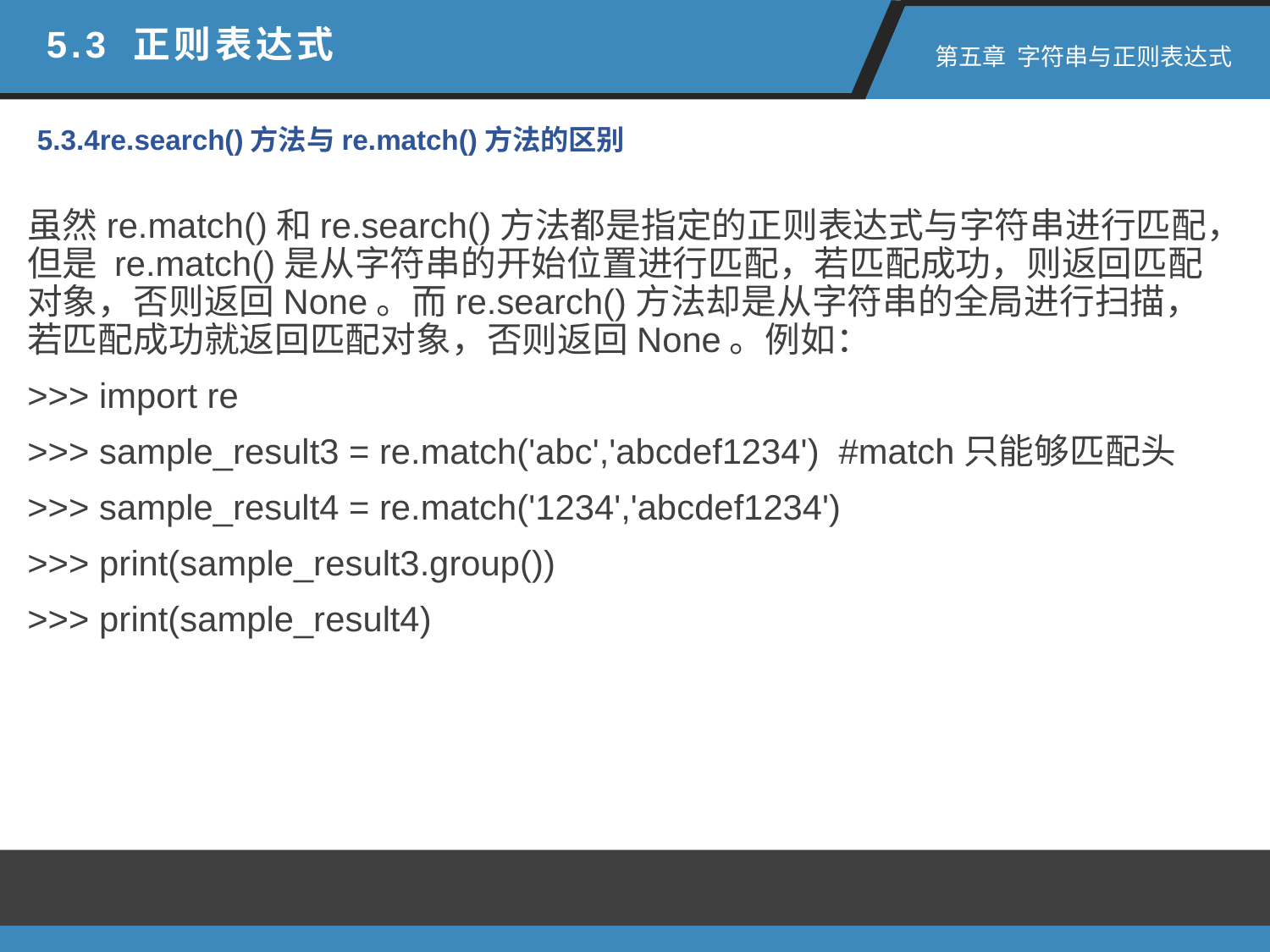

5.3 正则表达式
  第五章  字符串与正则表达式
5.3.4re.search()方法与re.match()方法的区别

虽然re.match()和re.search()方法都是指定的正则表达式与字符串进行匹配，但是 re.match()是从字符串的开始位置进行匹配，若匹配成功，则返回匹配对象，否则返回None。而re.search()方法却是从字符串的全局进行扫描，若匹配成功就返回匹配对象，否则返回None。例如：
>>> import re
>>> sample_result3 = re.match('abc','abcdef1234')  #match只能够匹配头
>>> sample_result4 = re.match('1234','abcdef1234')
>>> print(sample_result3.group())
>>> print(sample_result4)